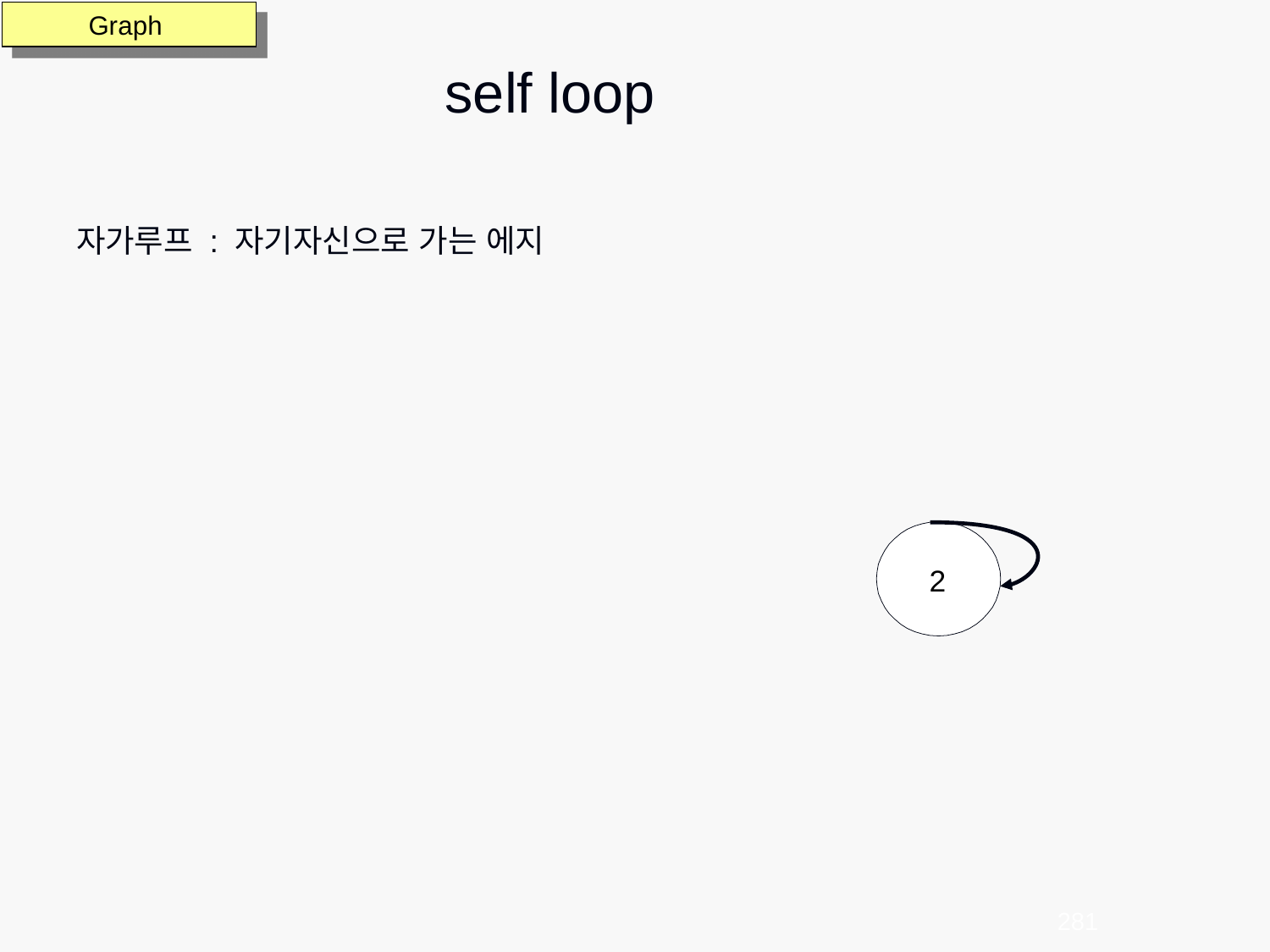

self loop
Graph

자가루프 : 자기자신으로 가는 에지

2
281